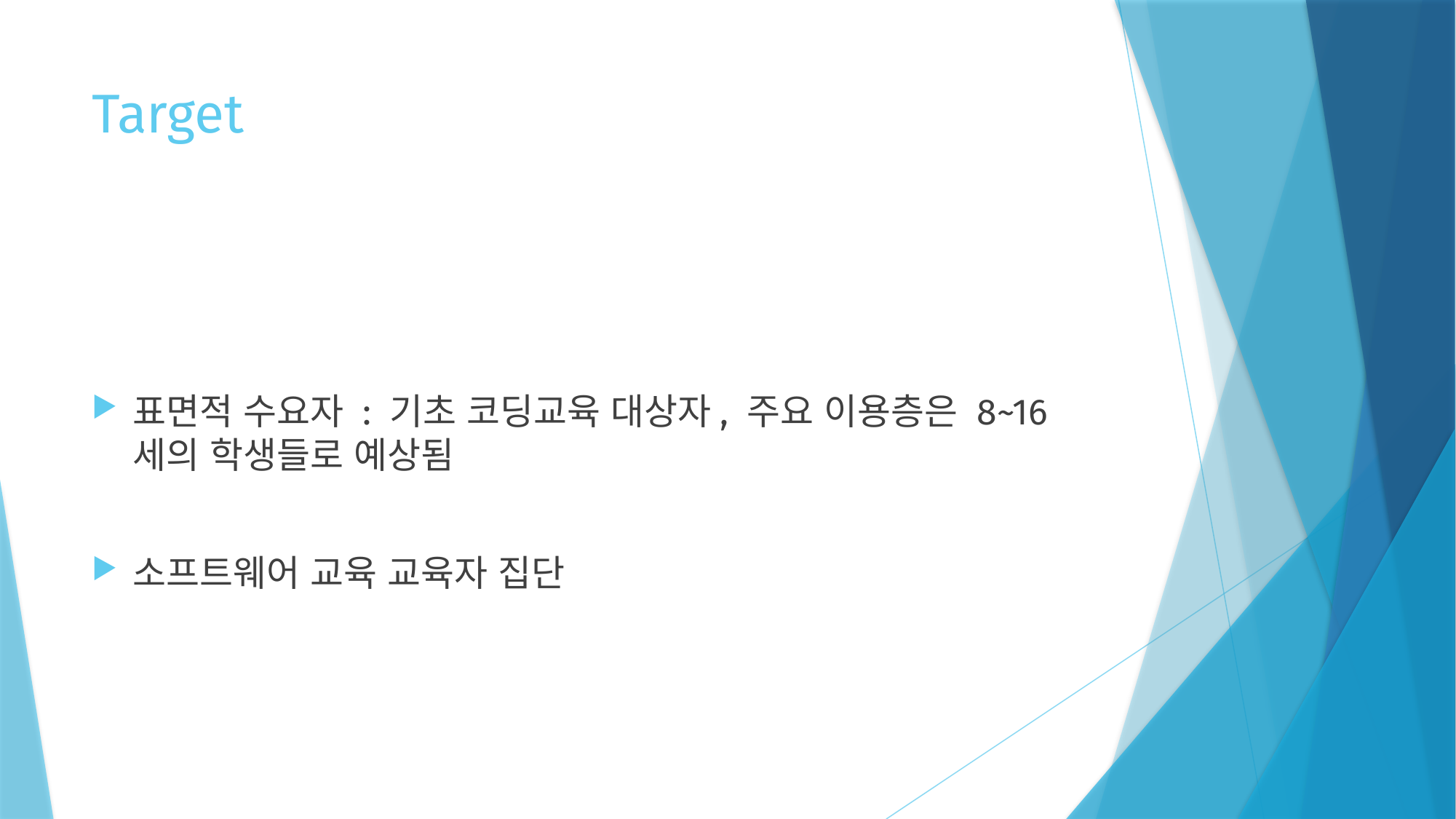

# Target

표면적 수요자 : 기초 코딩교육 대상자, 주요 이용층은 8~16세의 학생들로 예상됨

소프트웨어 교육 교육자 집단